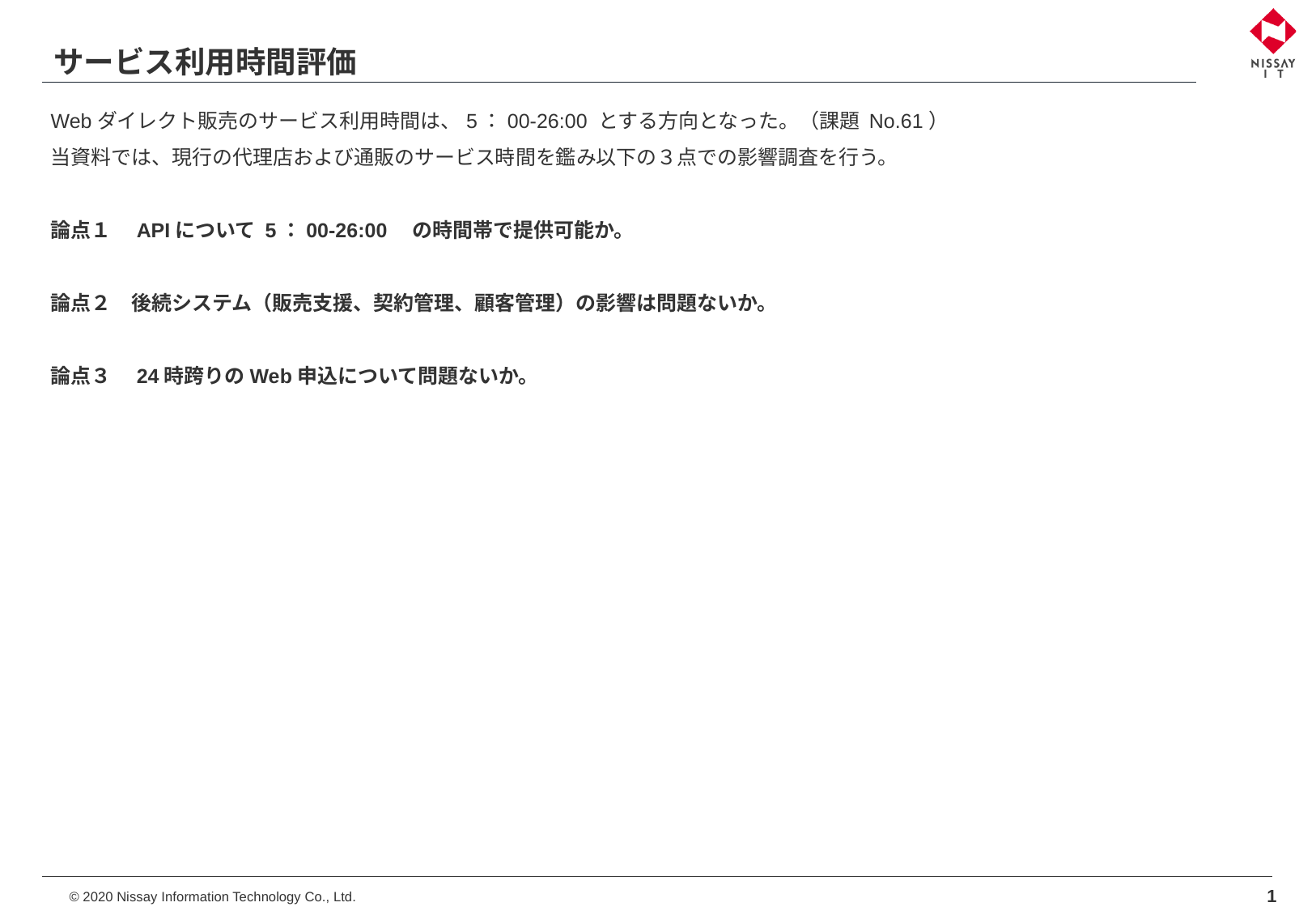

# サービス利用時間評価
Webダイレクト販売のサービス利用時間は、5：00-26:00 とする方向となった。（課題 No.61）
当資料では、現行の代理店および通販のサービス時間を鑑み以下の３点での影響調査を行う。

論点１　APIについて 5：00-26:00　の時間帯で提供可能か。

論点２　後続システム（販売支援、契約管理、顧客管理）の影響は問題ないか。

論点３　24時跨りのWeb申込について問題ないか。

1